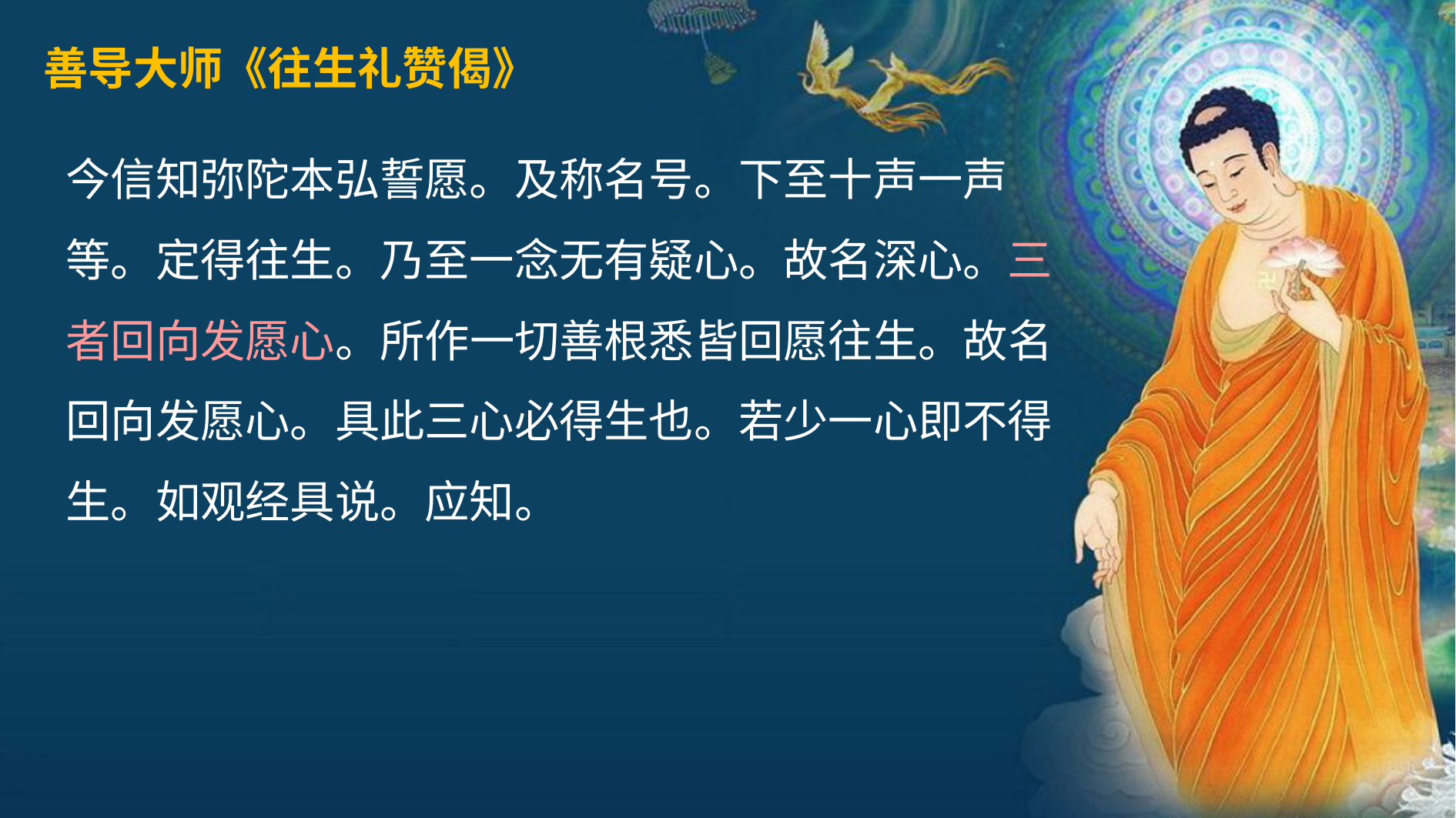

善导大师《往生礼赞偈》
今信知弥陀本弘誓愿。及称名号。下至十声一声等。定得往生。乃至一念无有疑心。故名深心。三者回向发愿心。所作一切善根悉皆回愿往生。故名回向发愿心。具此三心必得生也。若少一心即不得生。如观经具说。应知。